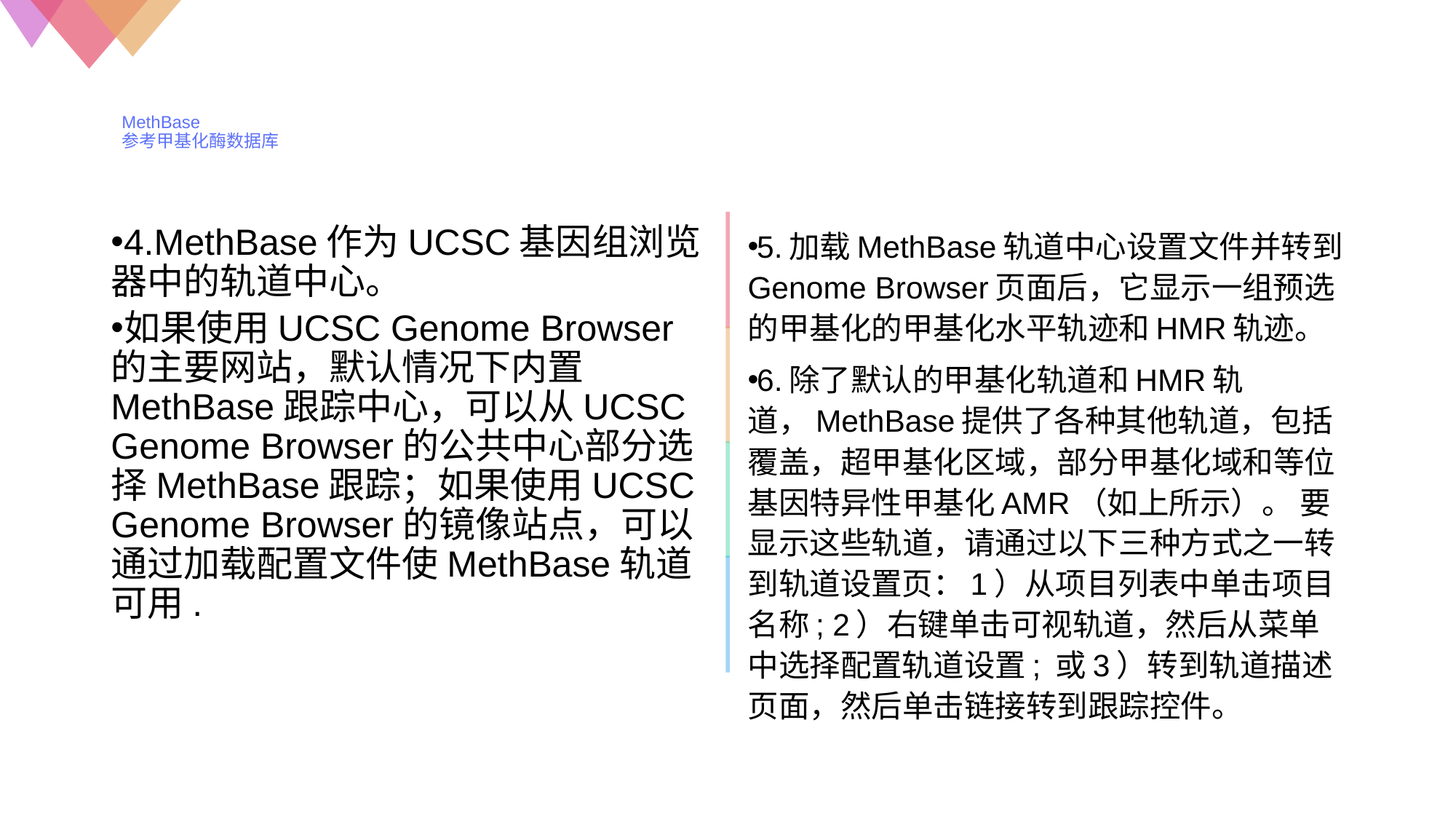

# MethBase 参考甲基化酶数据库
4.MethBase作为UCSC基因组浏览器中的轨道中心。
如果使用UCSC Genome Browser的主要网站，默认情况下内置MethBase跟踪中心，可以从UCSC Genome Browser的公共中心部分选择MethBase跟踪；如果使用UCSC Genome Browser的镜像站点，可以通过加载配置文件使MethBase轨道可用.
5.加载MethBase轨道中心设置文件并转到Genome Browser页面后，它显示一组预选的甲基化的甲基化水平轨迹和HMR轨迹。
6.除了默认的甲基化轨道和HMR轨道，MethBase提供了各种其他轨道，包括覆盖，超甲基化区域，部分甲基化域和等位基因特异性甲基化AMR（如上所示）。 要显示这些轨道，请通过以下三种方式之一转到轨道设置页：1）从项目列表中单击项目名称; 2）右键单击可视轨道，然后从菜单中选择配置轨道设置; 或3）转到轨道描述页面，然后单击链接转到跟踪控件。